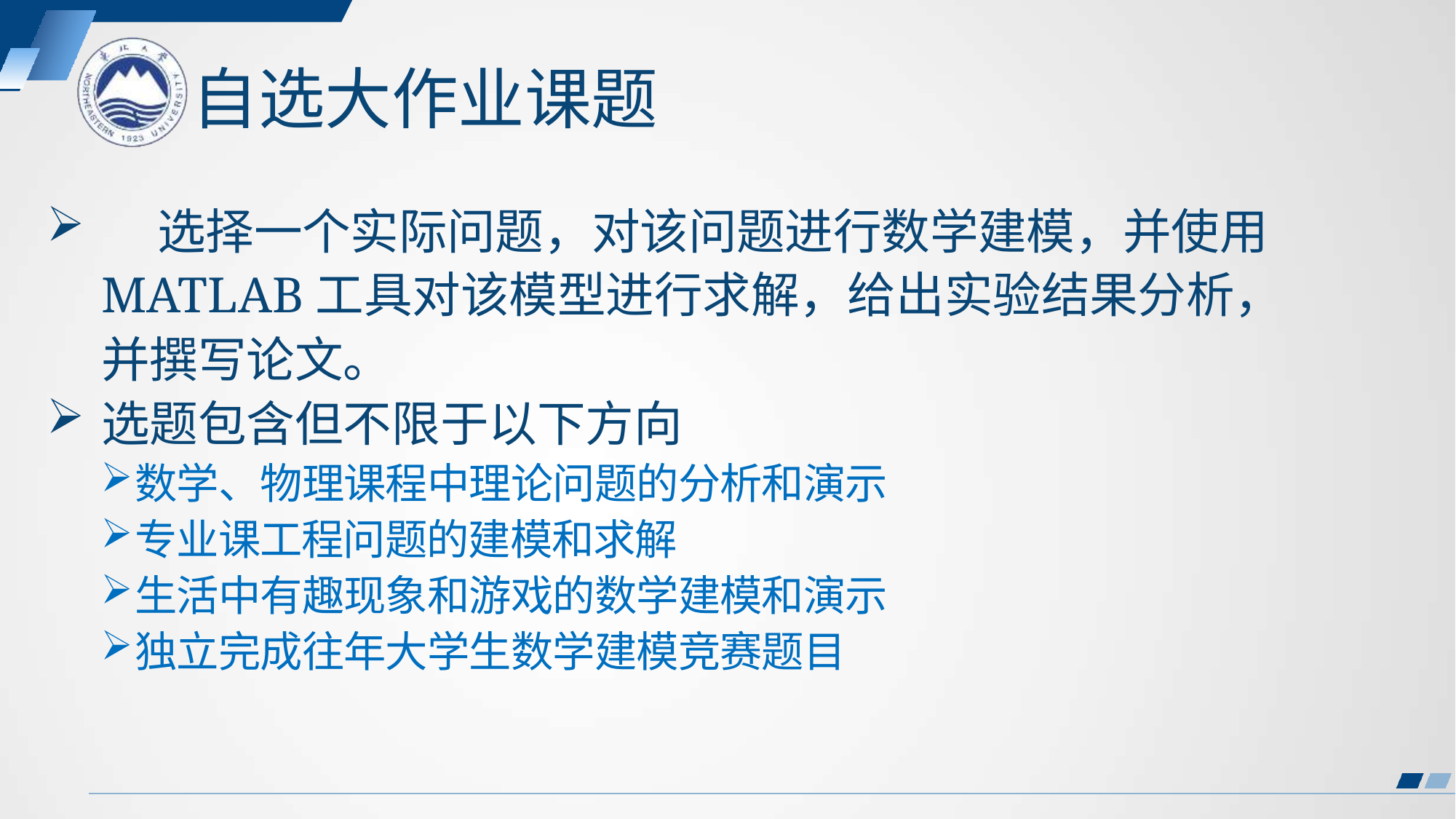

# 自选大作业课题
	选择一个实际问题，对该问题进行数学建模，并使用 MATLAB工具对该模型进行求解，给出实验结果分析，并撰写论文。
选题包含但不限于以下方向
数学、物理课程中理论问题的分析和演示
专业课工程问题的建模和求解
生活中有趣现象和游戏的数学建模和演示
独立完成往年大学生数学建模竞赛题目